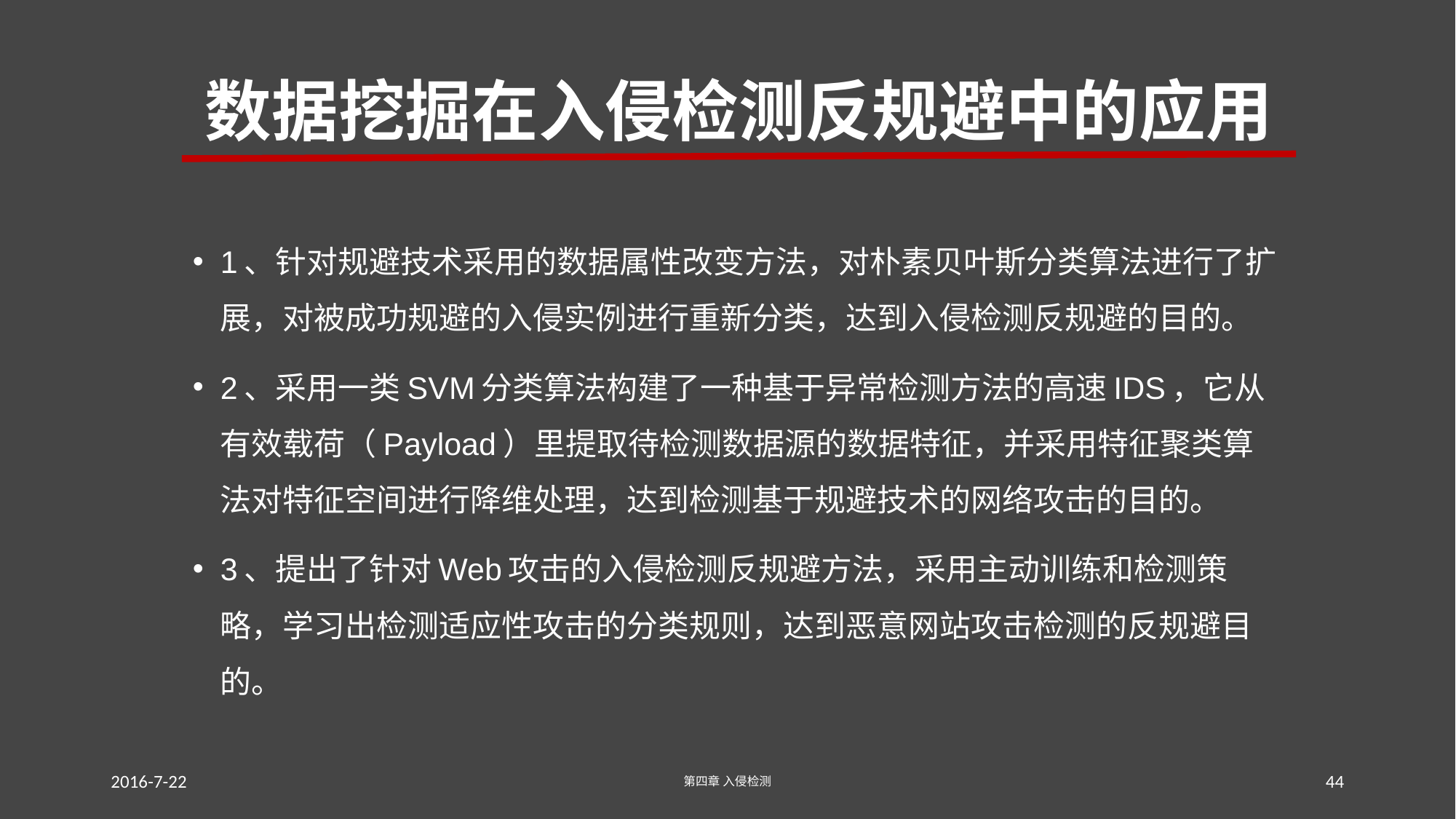

# 数据挖掘在入侵检测反规避中的应用
1、针对规避技术采用的数据属性改变方法，对朴素贝叶斯分类算法进行了扩展，对被成功规避的入侵实例进行重新分类，达到入侵检测反规避的目的。
2、采用一类SVM分类算法构建了一种基于异常检测方法的高速IDS，它从有效载荷（Payload）里提取待检测数据源的数据特征，并采用特征聚类算法对特征空间进行降维处理，达到检测基于规避技术的网络攻击的目的。
3、提出了针对Web攻击的入侵检测反规避方法，采用主动训练和检测策略，学习出检测适应性攻击的分类规则，达到恶意网站攻击检测的反规避目的。
2016-7-22
第四章 入侵检测
44